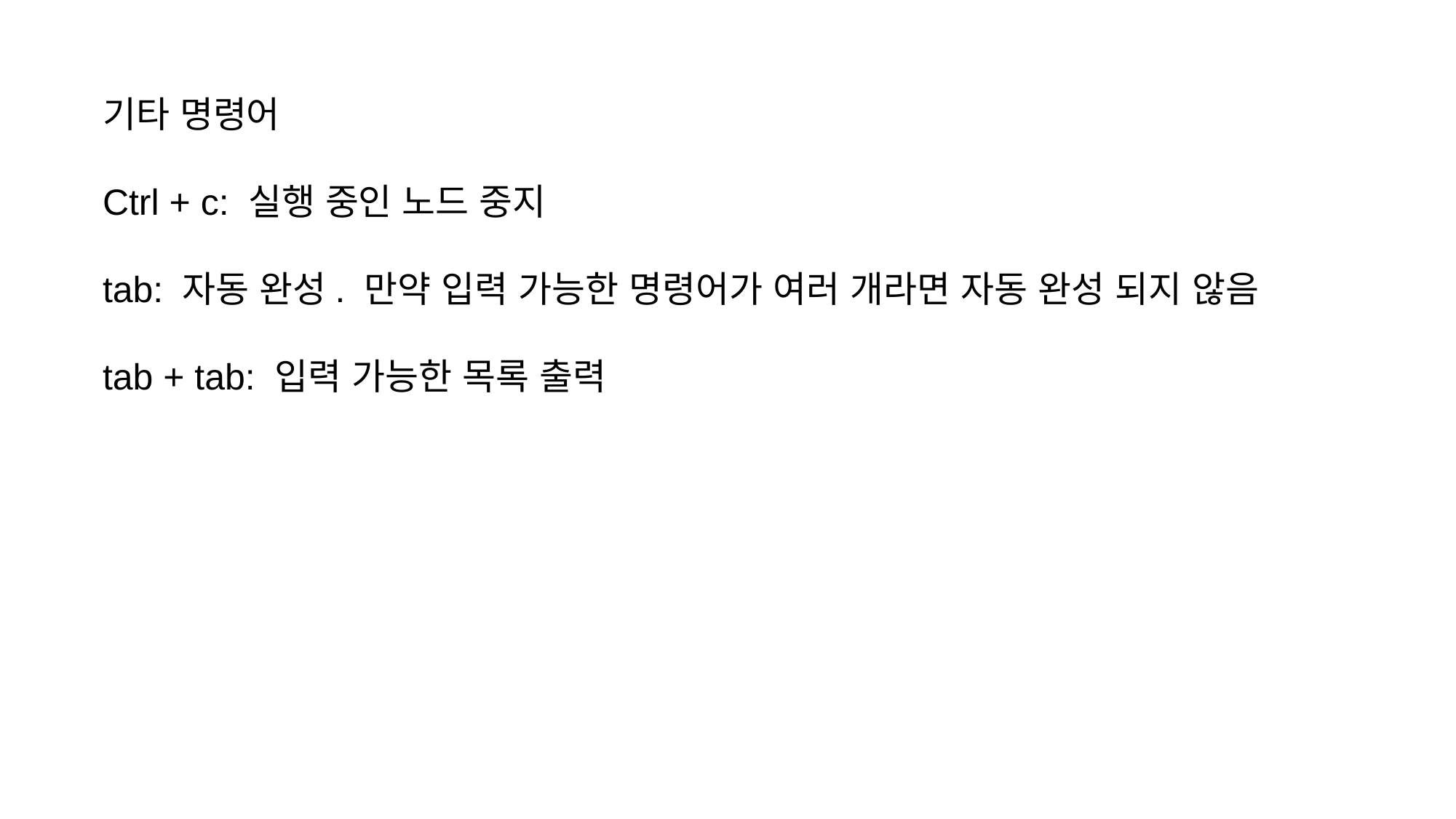

기타 명령어

Ctrl + c: 실행 중인 노드 중지

tab: 자동 완성. 만약 입력 가능한 명령어가 여러 개라면 자동 완성 되지 않음

tab + tab: 입력 가능한 목록 출력